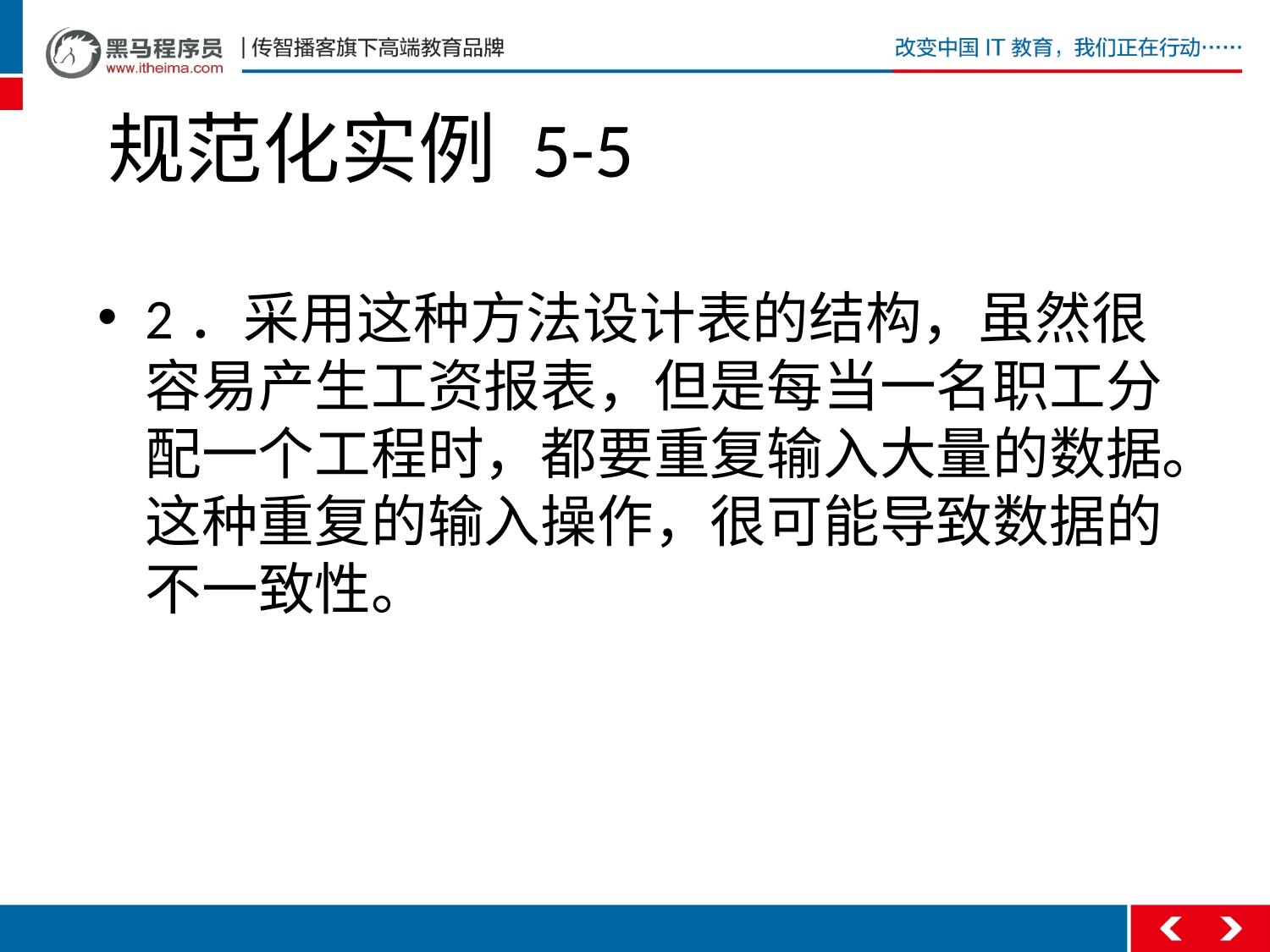

# 规范化实例 5-5
2．采用这种方法设计表的结构，虽然很容易产生工资报表，但是每当一名职工分配一个工程时，都要重复输入大量的数据。这种重复的输入操作，很可能导致数据的不一致性。